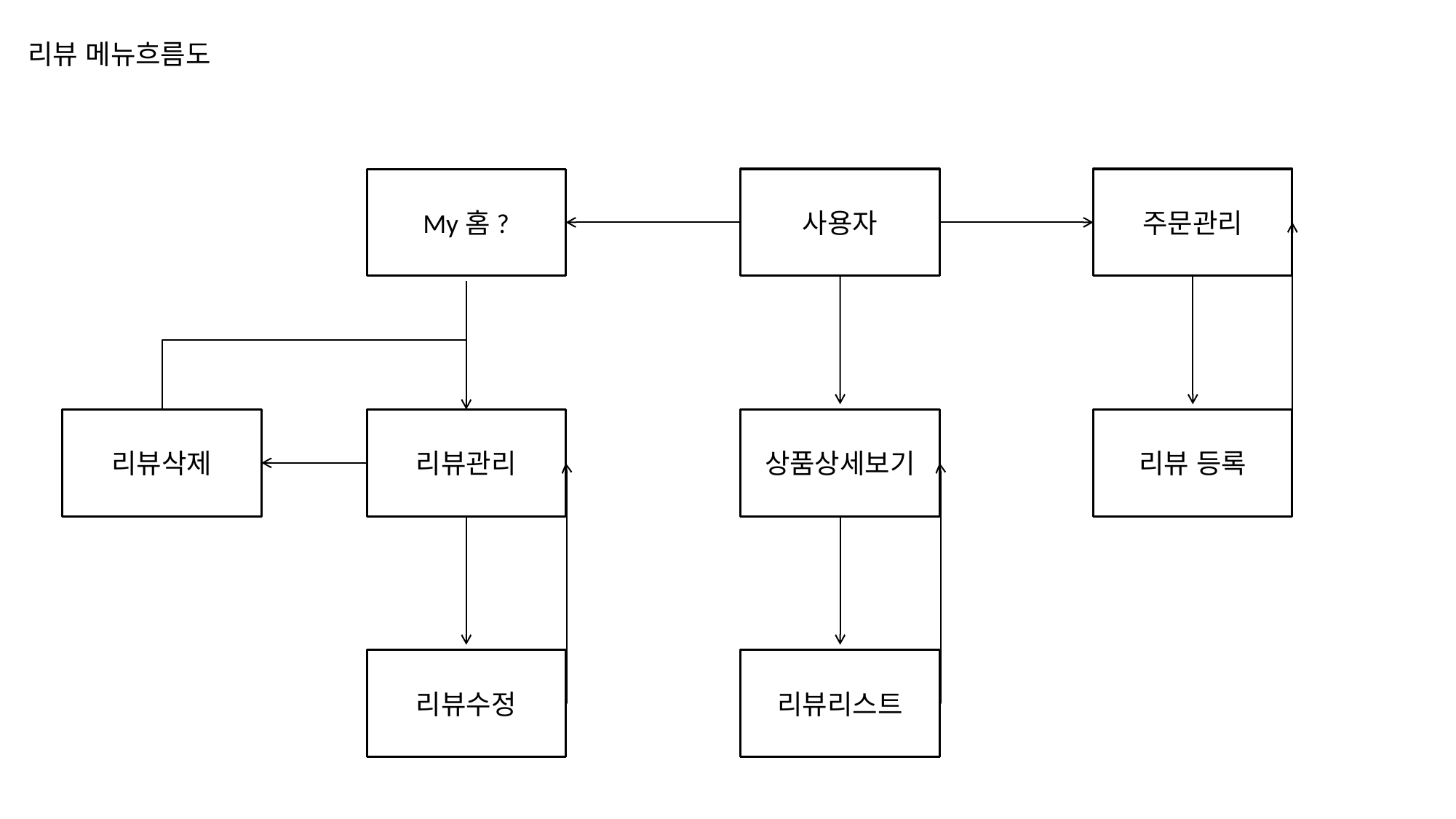

리뷰 메뉴흐름도
사용자
주문관리
My홈?
리뷰관리
상품상세보기
리뷰 등록
리뷰삭제
리뷰수정
리뷰리스트